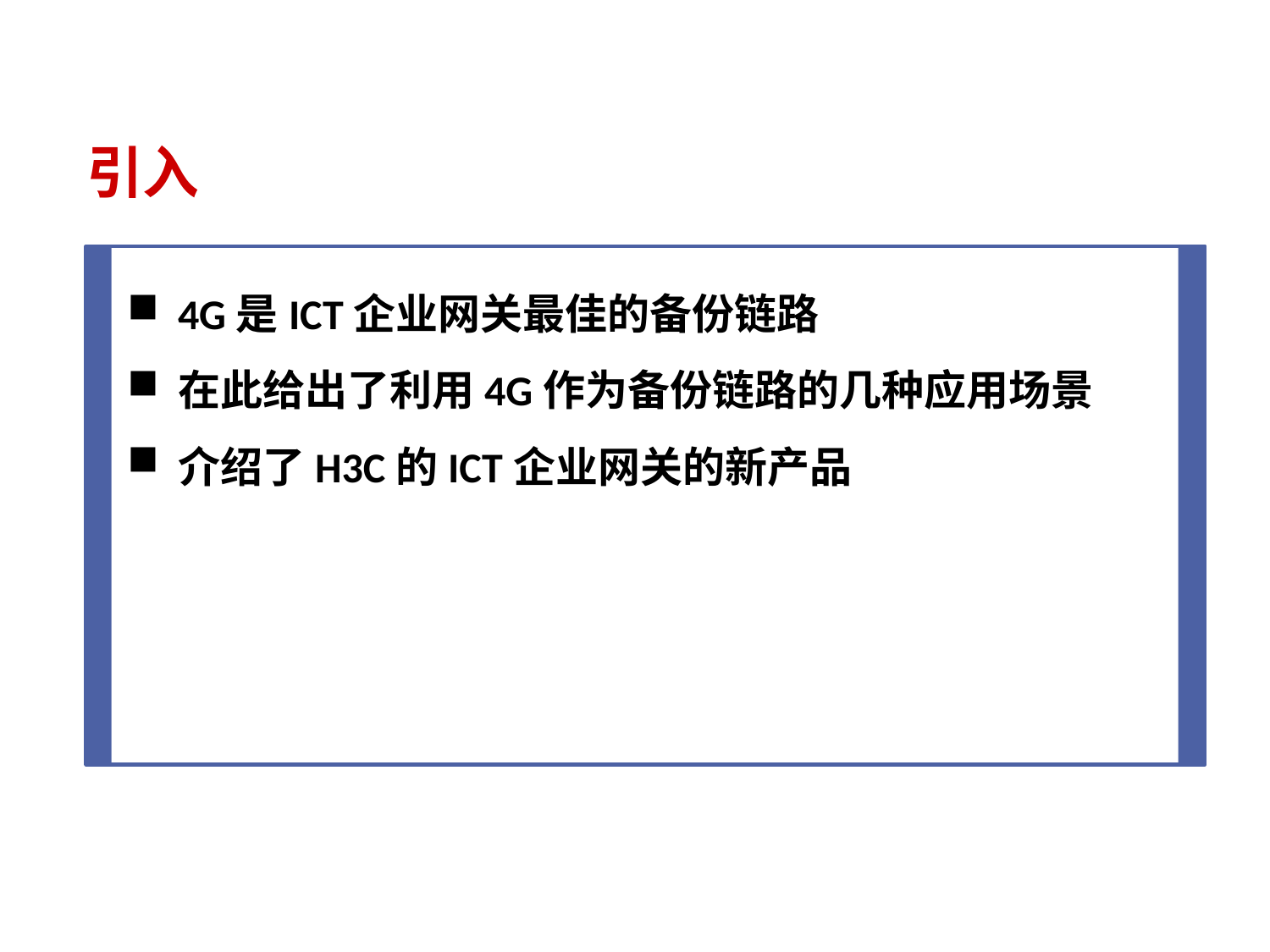

引入

4G是ICT企业网关最佳的备份链路
在此给出了利用4G作为备份链路的几种应用场景
介绍了H3C的ICT企业网关的新产品